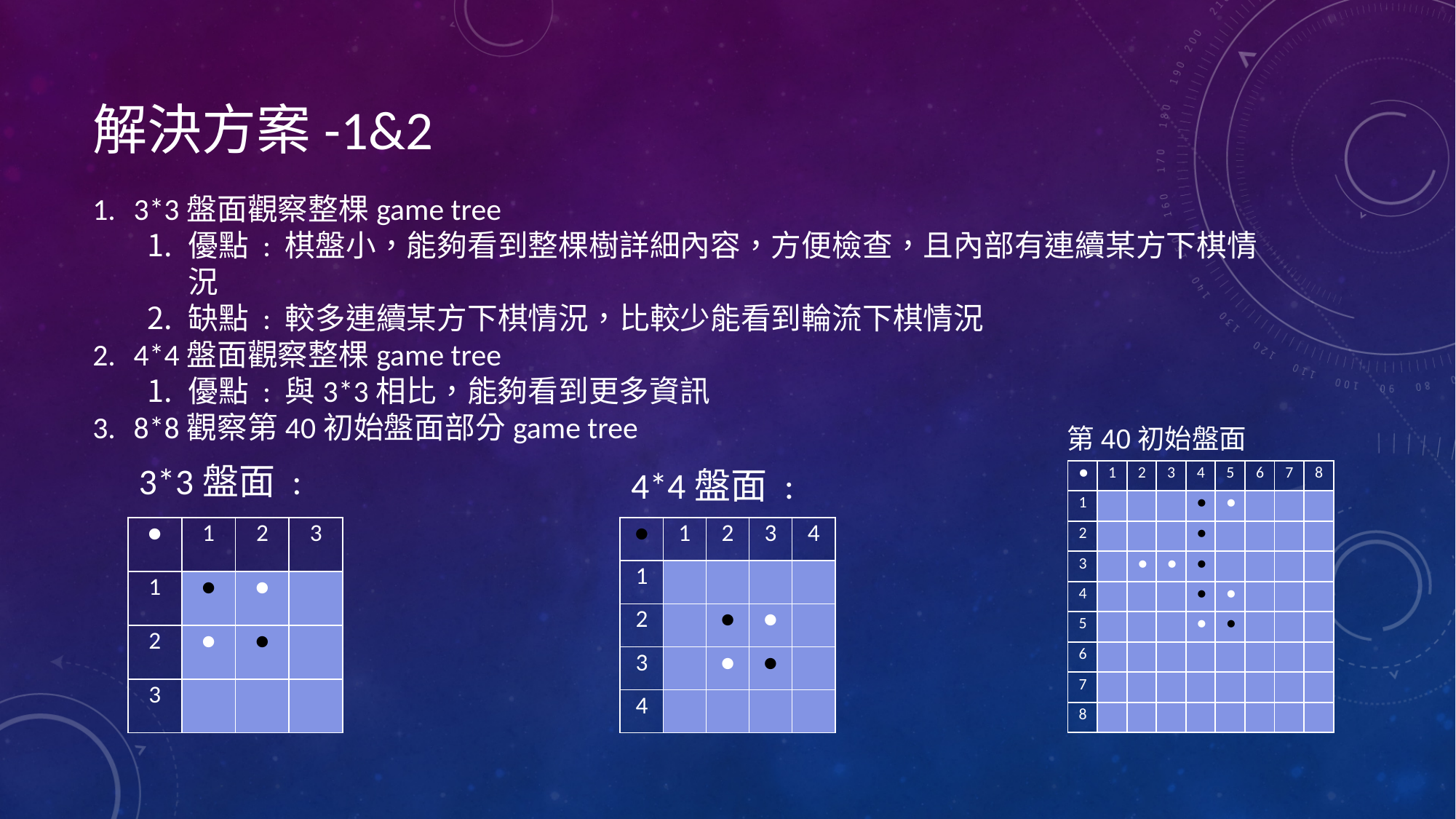

# 解決方案-1&2
3*3盤面觀察整棵game tree
優點 : 棋盤小，能夠看到整棵樹詳細內容，方便檢查，且內部有連續某方下棋情況
缺點 : 較多連續某方下棋情況，比較少能看到輪流下棋情況
4*4盤面觀察整棵game tree
優點 : 與3*3相比，能夠看到更多資訊
8*8觀察第40初始盤面部分game tree
第40初始盤面
3*3盤面 :
4*4盤面 :
| ● | 1 | 2 | 3 | 4 | 5 | 6 | 7 | 8 |
| --- | --- | --- | --- | --- | --- | --- | --- | --- |
| 1 |  |  |  | ● | ● |  |  |  |
| 2 |  |  |  | ● |  |  |  |  |
| 3 |  | ● | ● | ● |  |  |  |  |
| 4 |  |  |  | ● | ● |  |  |  |
| 5 |  |  |  | ● | ● |  |  |  |
| 6 |  |  |  |  |  |  |  |  |
| 7 |  |  |  |  |  |  |  |  |
| 8 |  |  |  |  |  |  |  |  |
| ● | 1 | 2 | 3 |
| --- | --- | --- | --- |
| 1 | ● | ● |  |
| 2 | ● | ● |  |
| 3 |  |  |  |
| ● | 1 | 2 | 3 | 4 |
| --- | --- | --- | --- | --- |
| 1 |  |  |  |  |
| 2 |  | ● | ● |  |
| 3 |  | ● | ● |  |
| 4 |  |  |  |  |